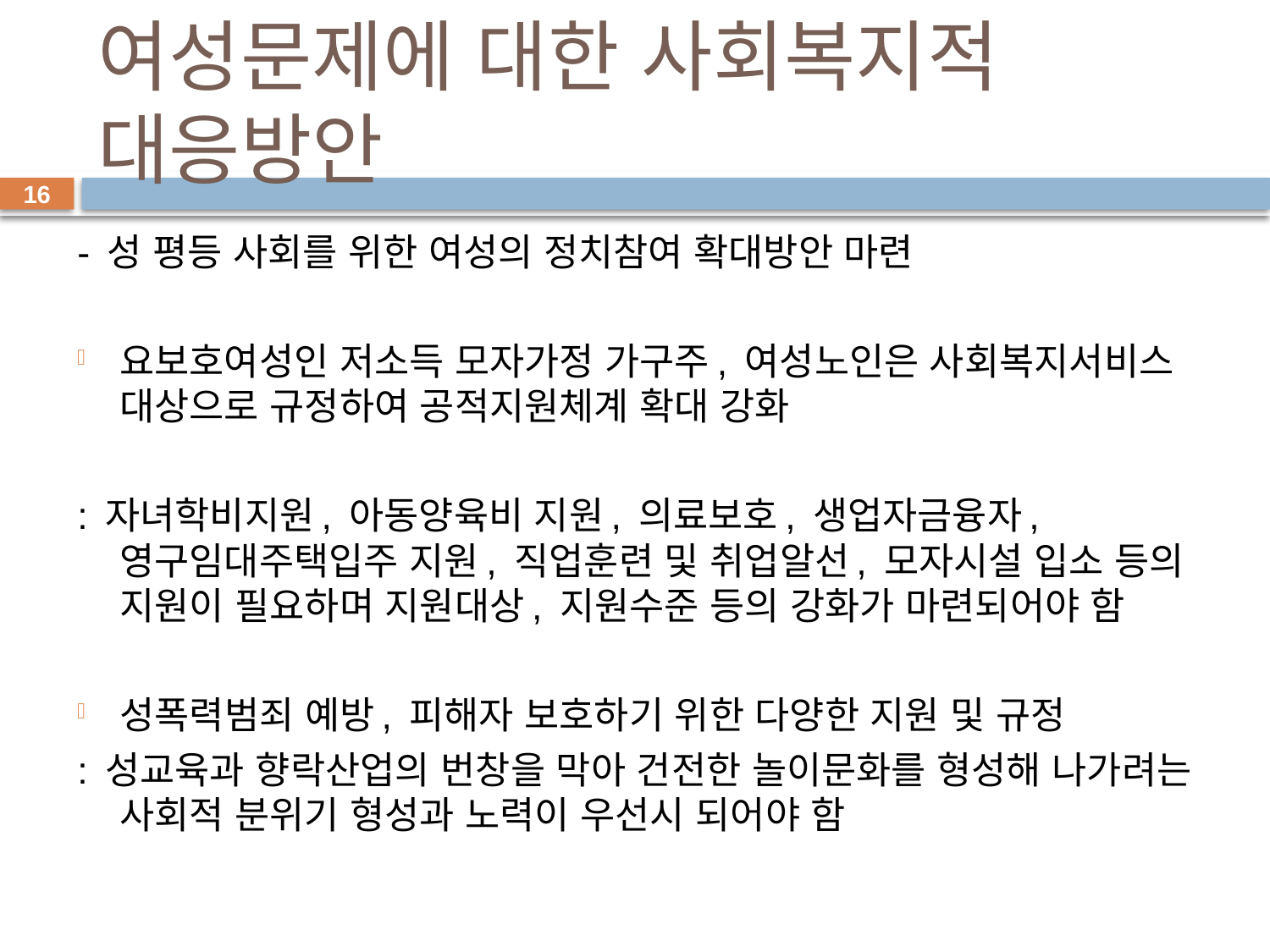

# 여성문제에 대한 사회복지적 대응방안
16
- 성 평등 사회를 위한 여성의 정치참여 확대방안 마련

요보호여성인 저소득 모자가정 가구주, 여성노인은 사회복지서비스 대상으로 규정하여 공적지원체계 확대 강화

: 자녀학비지원, 아동양육비 지원, 의료보호, 생업자금융자, 영구임대주택입주 지원, 직업훈련 및 취업알선, 모자시설 입소 등의 지원이 필요하며 지원대상, 지원수준 등의 강화가 마련되어야 함

성폭력범죄 예방, 피해자 보호하기 위한 다양한 지원 및 규정
: 성교육과 향락산업의 번창을 막아 건전한 놀이문화를 형성해 나가려는 사회적 분위기 형성과 노력이 우선시 되어야 함